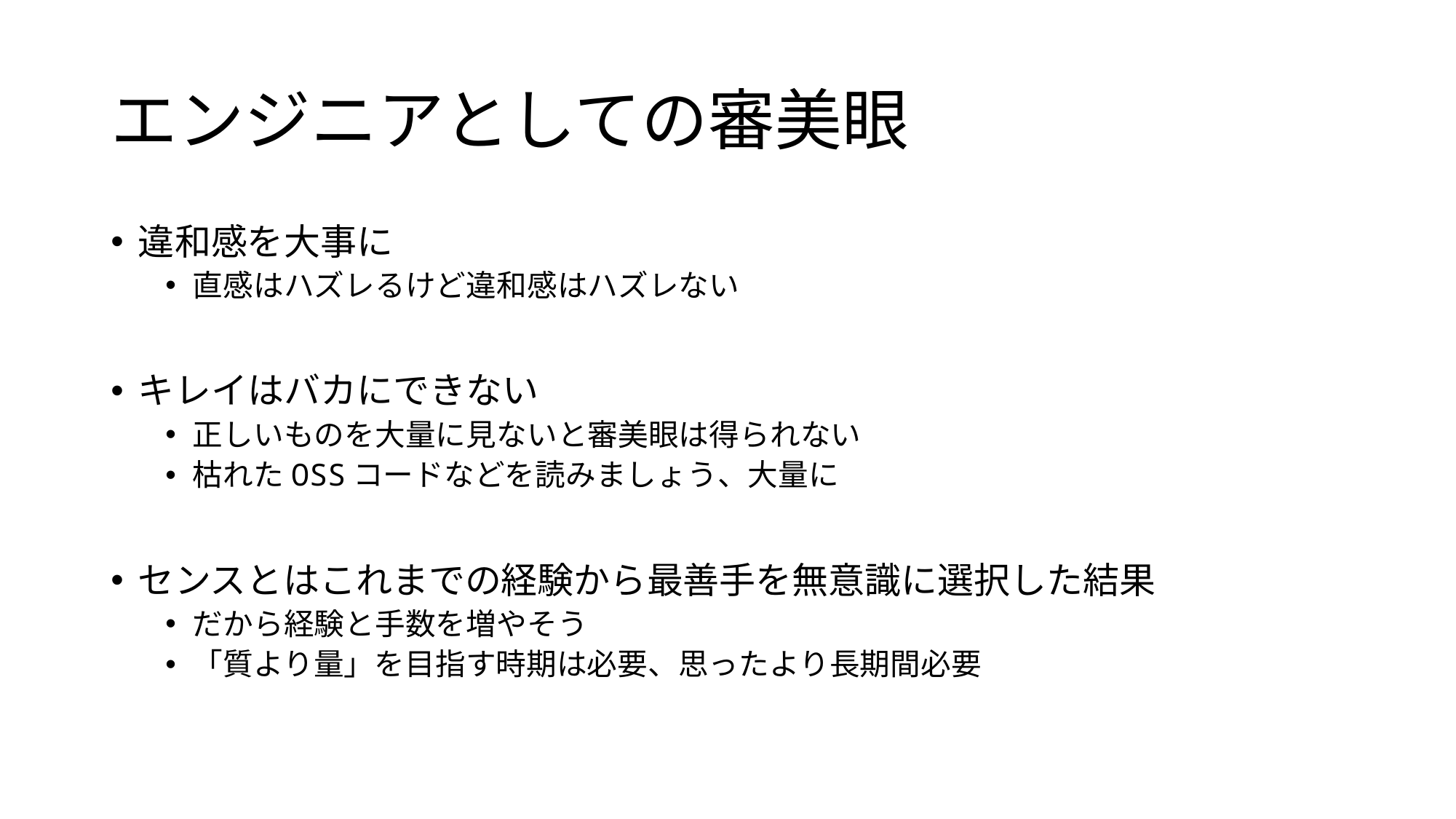

# エンジニアとしての審美眼
違和感を大事に
直感はハズレるけど違和感はハズレない

キレイはバカにできない
正しいものを大量に見ないと審美眼は得られない
枯れたOSSコードなどを読みましょう、大量に

センスとはこれまでの経験から最善手を無意識に選択した結果
だから経験と手数を増やそう
「質より量」を目指す時期は必要、思ったより長期間必要